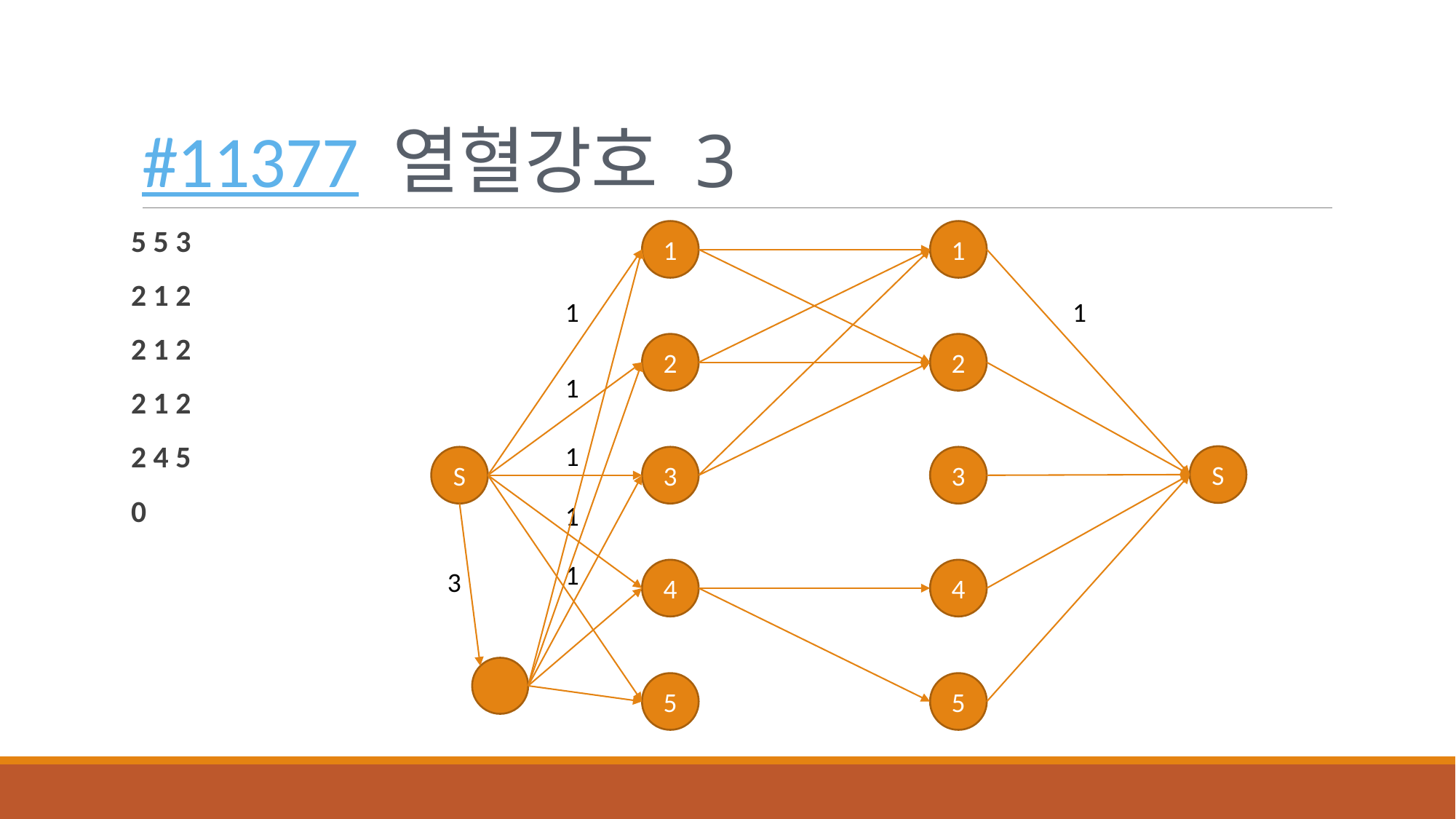

# #11377 열혈강호 3
5 5 3
2 1 2
2 1 2
2 1 2
2 4 5
0

1
1
1
1
2
2
1
1
S
S
3
3
1
1
3
4
4

5
5